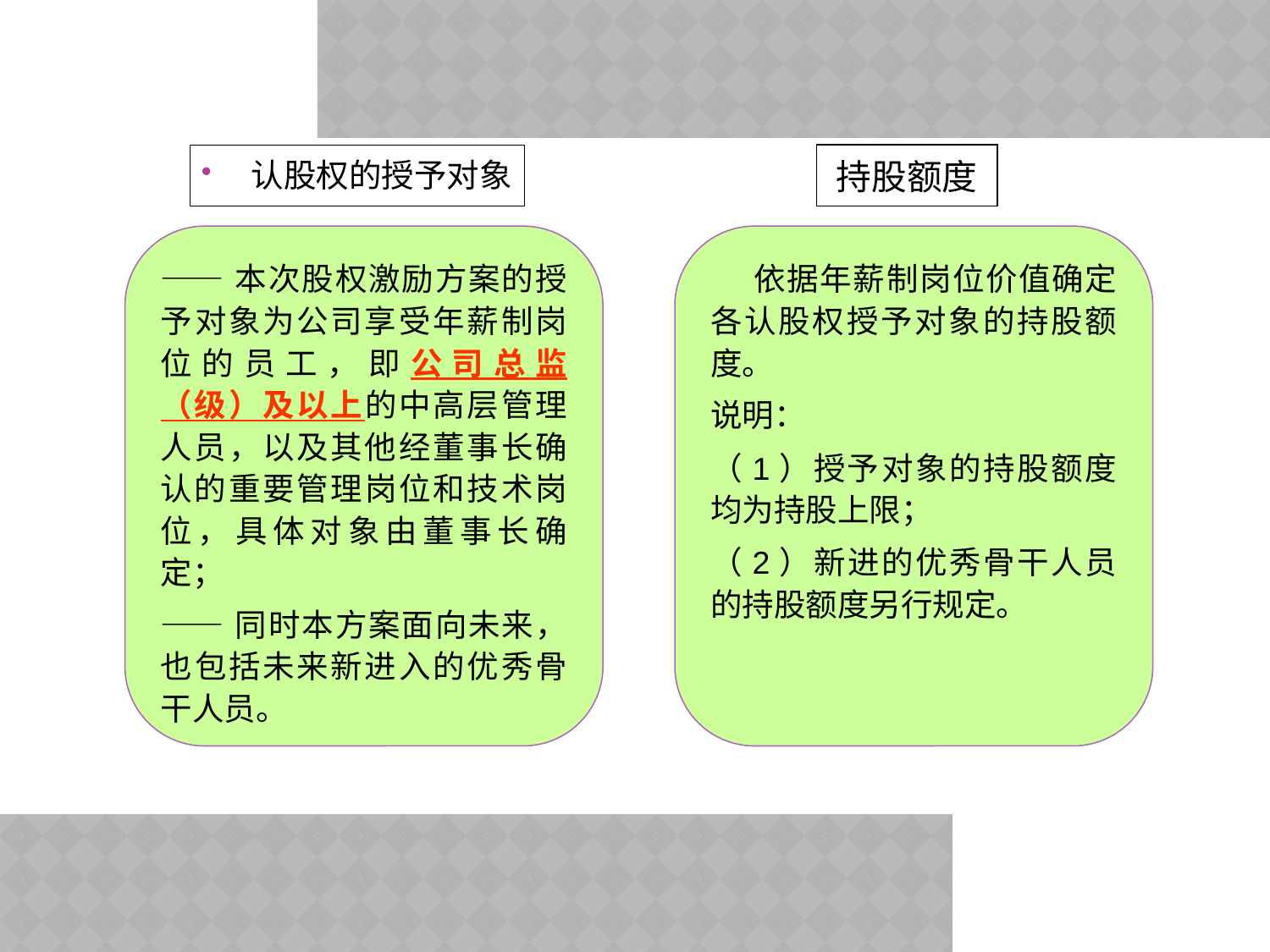

认股权的授予对象
持股额度
——本次股权激励方案的授予对象为公司享受年薪制岗位的员工，即公司总监（级）及以上的中高层管理人员，以及其他经董事长确认的重要管理岗位和技术岗位，具体对象由董事长确定；
——同时本方案面向未来，也包括未来新进入的优秀骨干人员。
    依据年薪制岗位价值确定各认股权授予对象的持股额度。
说明：
（1）授予对象的持股额度均为持股上限；
（2）新进的优秀骨干人员的持股额度另行规定。